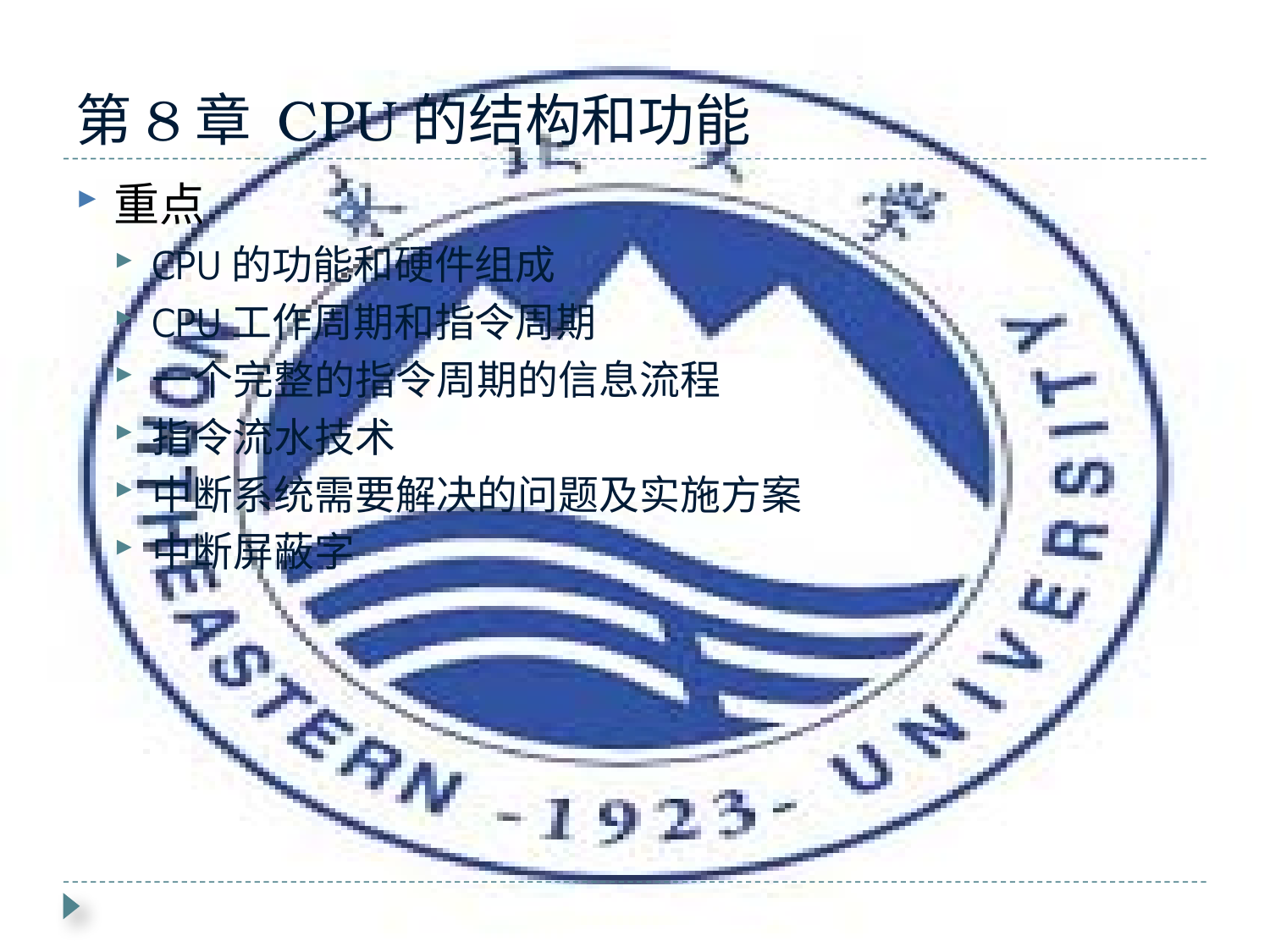

# 第8章 CPU的结构和功能
重点
CPU的功能和硬件组成
CPU工作周期和指令周期
一个完整的指令周期的信息流程
指令流水技术
中断系统需要解决的问题及实施方案
中断屏蔽字